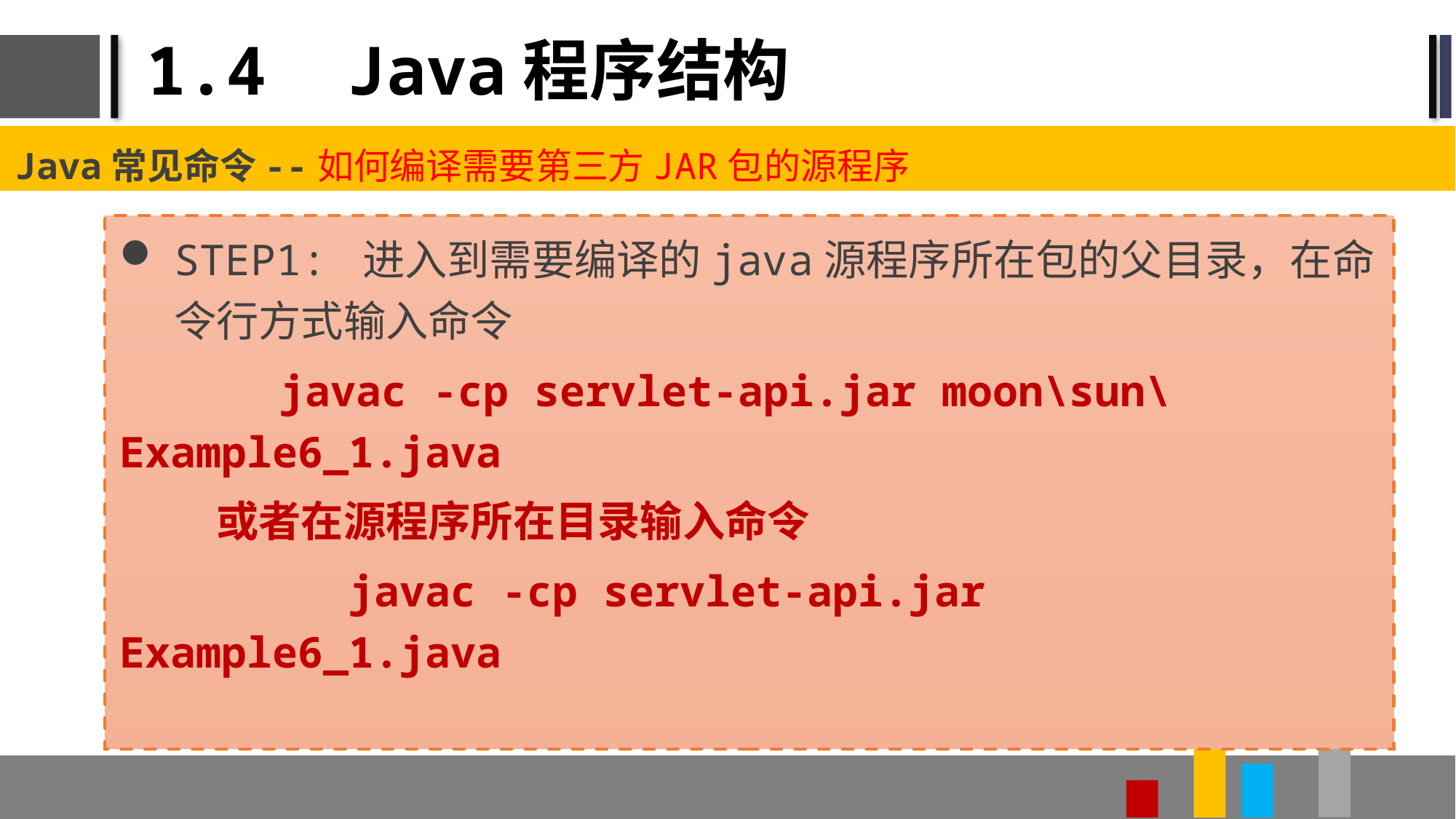

# 1.4  Java程序结构

Java常见命令--如何编译需要第三方JAR包的源程序

STEP1: 进入到需要编译的java源程序所在包的父目录，在命令行方式输入命令
	  javac -cp servlet-api.jar moon\sun\Example6_1.java
         或者在源程序所在目录输入命令
         javac -cp servlet-api.jar Example6_1.java